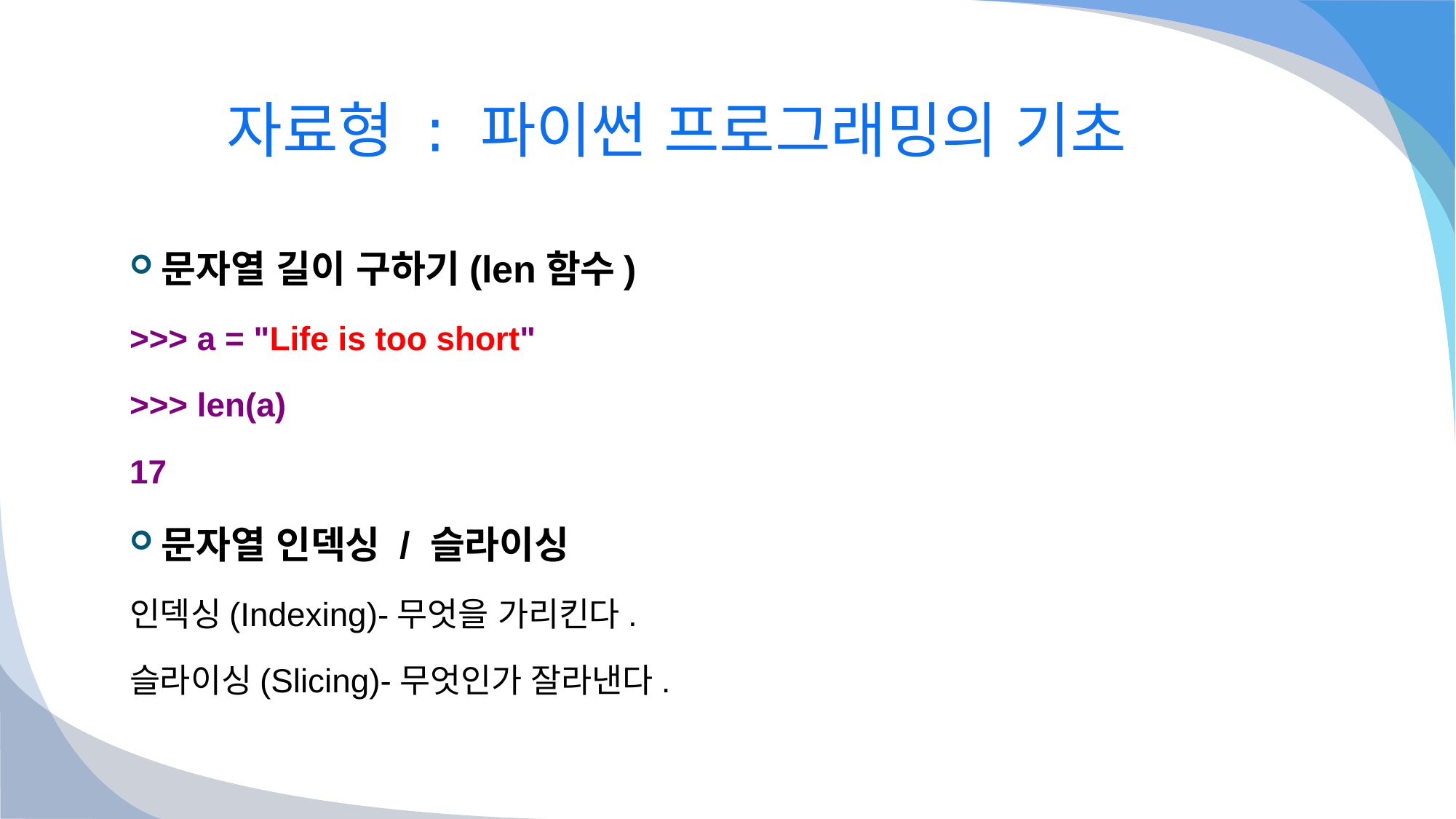

# 자료형 : 파이썬 프로그래밍의 기초
문자열 길이 구하기(len함수)
>>> a = "Life is too short"
>>> len(a)
17
문자열 인덱싱 / 슬라이싱
인덱싱(Indexing)-무엇을 가리킨다.
슬라이싱(Slicing)-무엇인가 잘라낸다.